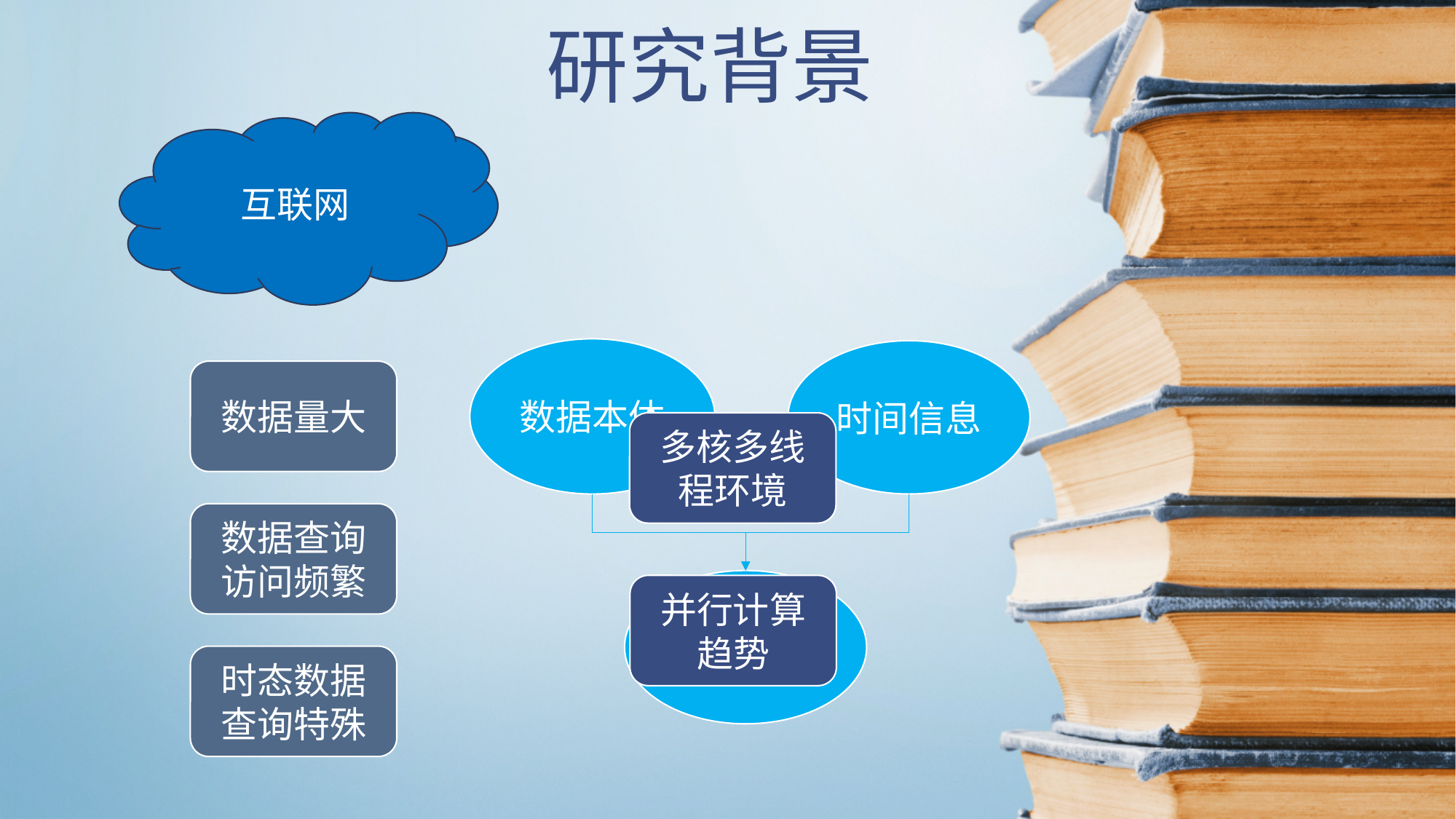

# 研究背景
互联网
数据本体
时间信息
数据量大
多核多线程环境
数据查询访问频繁
时态数据
并行计算趋势
时态数据查询特殊